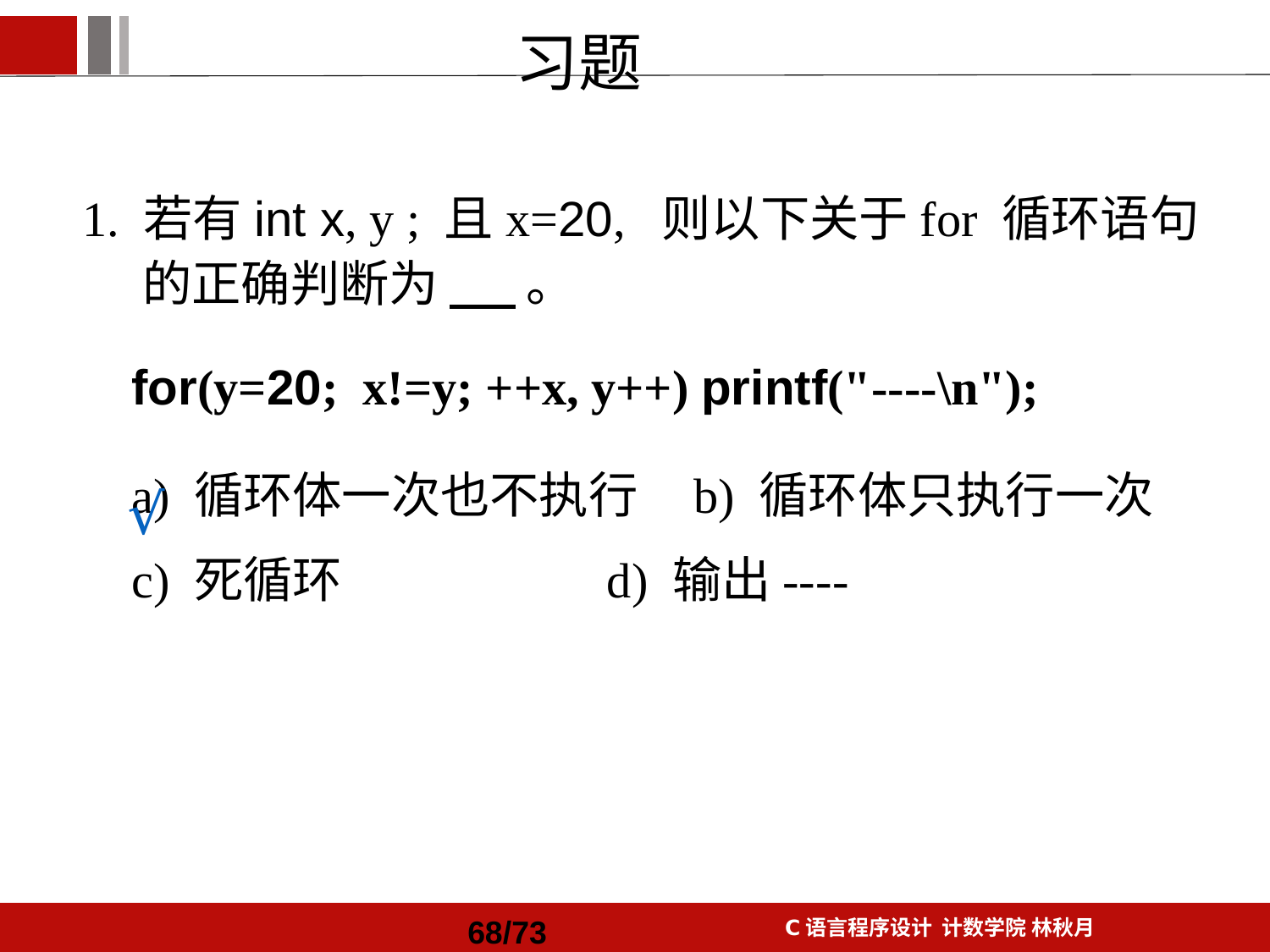

# 习题
  1. 若有int x, y ; 且x=20,  则以下关于for 循环语句的正确判断为        。
      for(y=20;  x!=y; ++x, y++) printf("----\n");
      a) 循环体一次也不执行    b) 循环体只执行一次
      c) 死循环                       d) 输出----
√